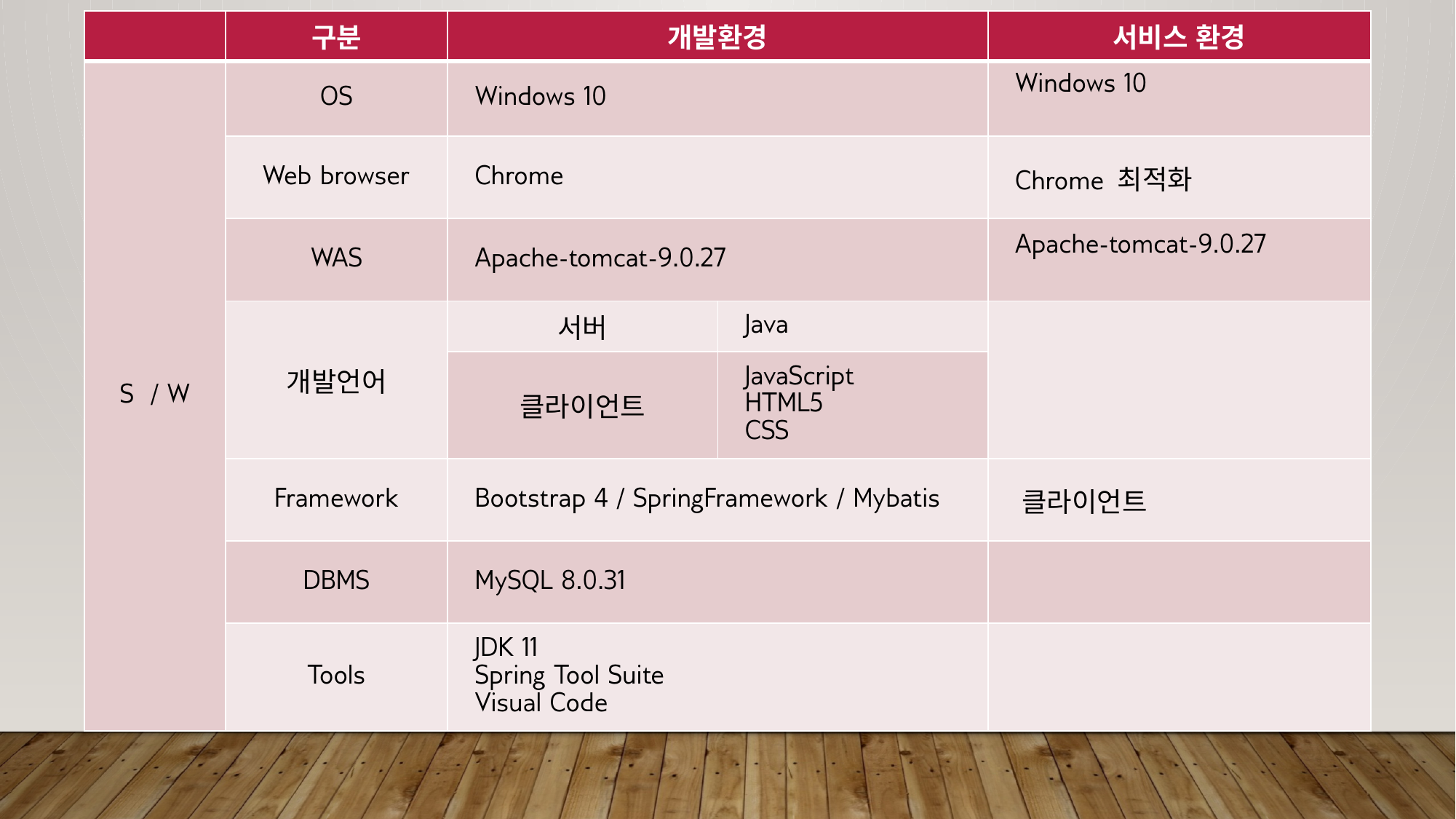

|  | 구분 | 개발환경 |  | 서비스 환경 |
| --- | --- | --- | --- | --- |
| S / W | OS | Windows 10 |  | Windows 10 |
|  | Web browser | Chrome |  | Chrome 최적화 |
|  | WAS | Apache-tomcat-9.0.27 |  | Apache-tomcat-9.0.27 |
|  | 개발언어 | 서버 | Java |  |
|  |  | 클라이언트 | JavaScript HTML5 CSS |  |
|  | Framework | Bootstrap 4 / SpringFramework / Mybatis |  | 클라이언트 |
|  | DBMS | MySQL 8.0.31 |  |  |
|  | Tools | JDK 11 Spring Tool Suite Visual Code |  |  |